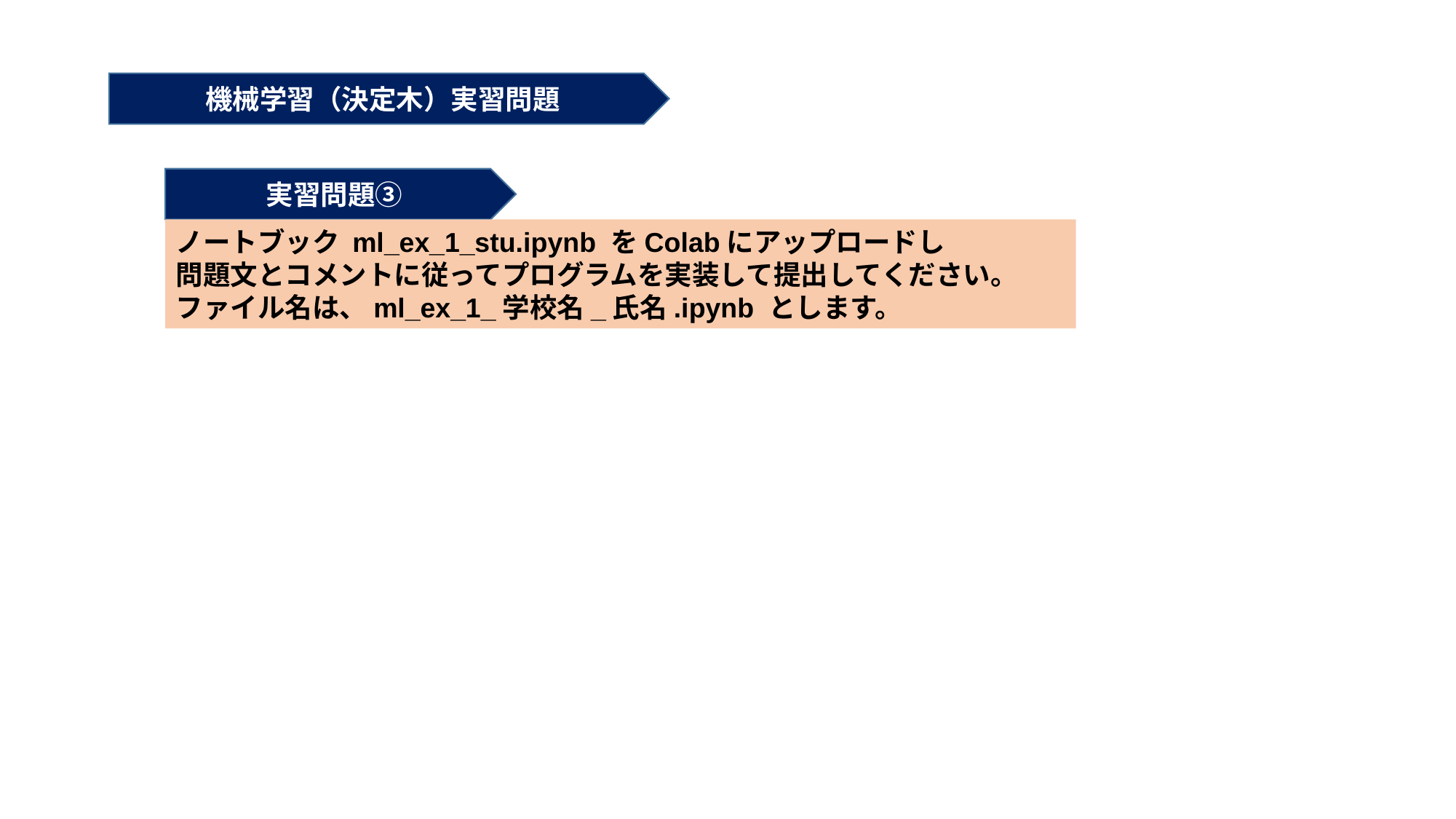

機械学習（決定木）実習問題
実習問題➂
ノートブック ml_ex_1_stu.ipynb をColabにアップロードし
問題文とコメントに従ってプログラムを実装して提出してください。
ファイル名は、ml_ex_1_学校名_氏名.ipynb とします。